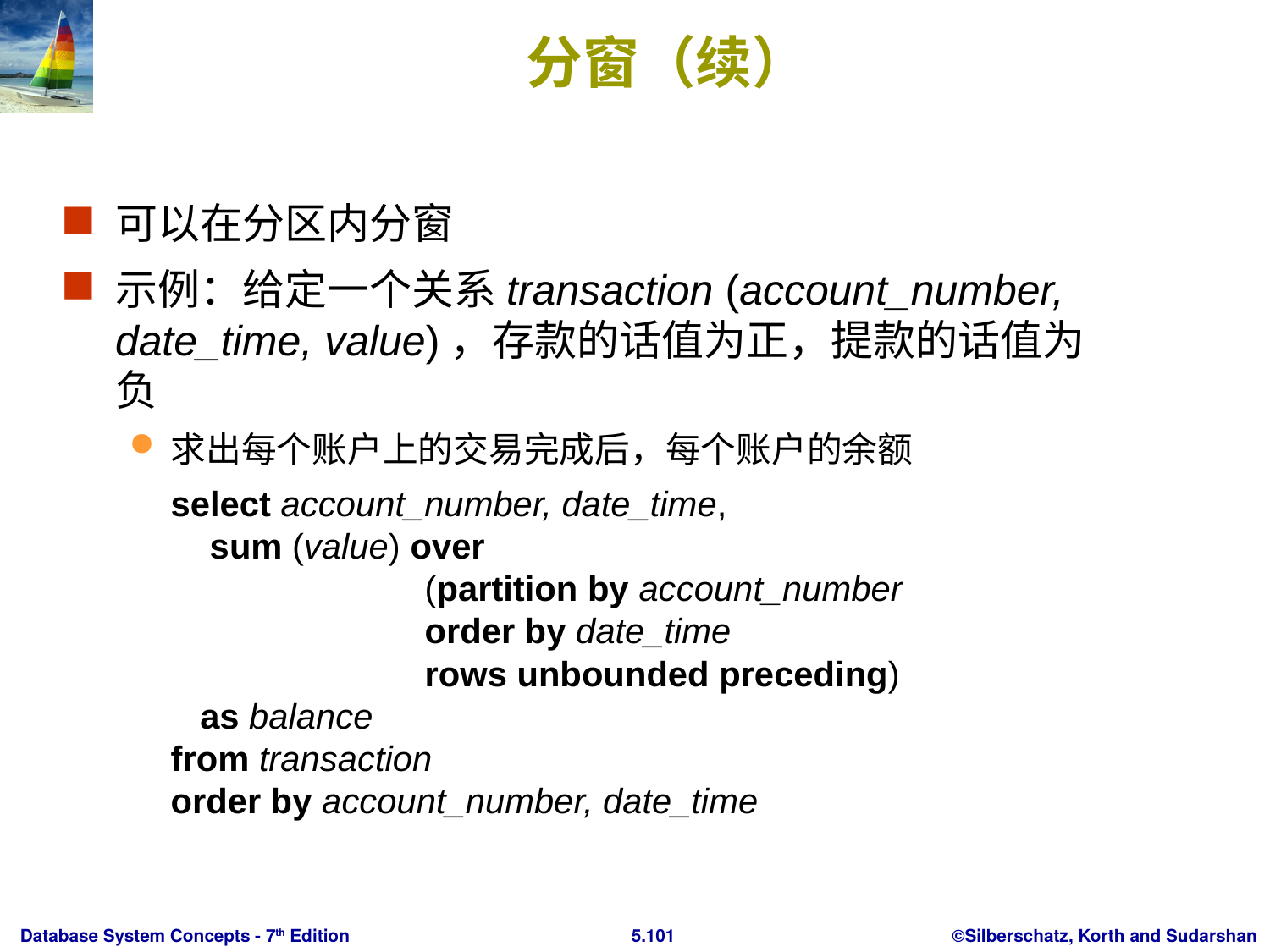

分窗（续）

可以在分区内分窗
示例：给定一个关系transaction (account_number, date_time, value)，存款的话值为正，提款的话值为负
求出每个账户上的交易完成后，每个账户的余额
	select account_number, date_time,
    sum (value) over
		(partition by account_number
		order by date_time
		rows unbounded preceding)
   as balance
from transaction
order by account_number, date_time